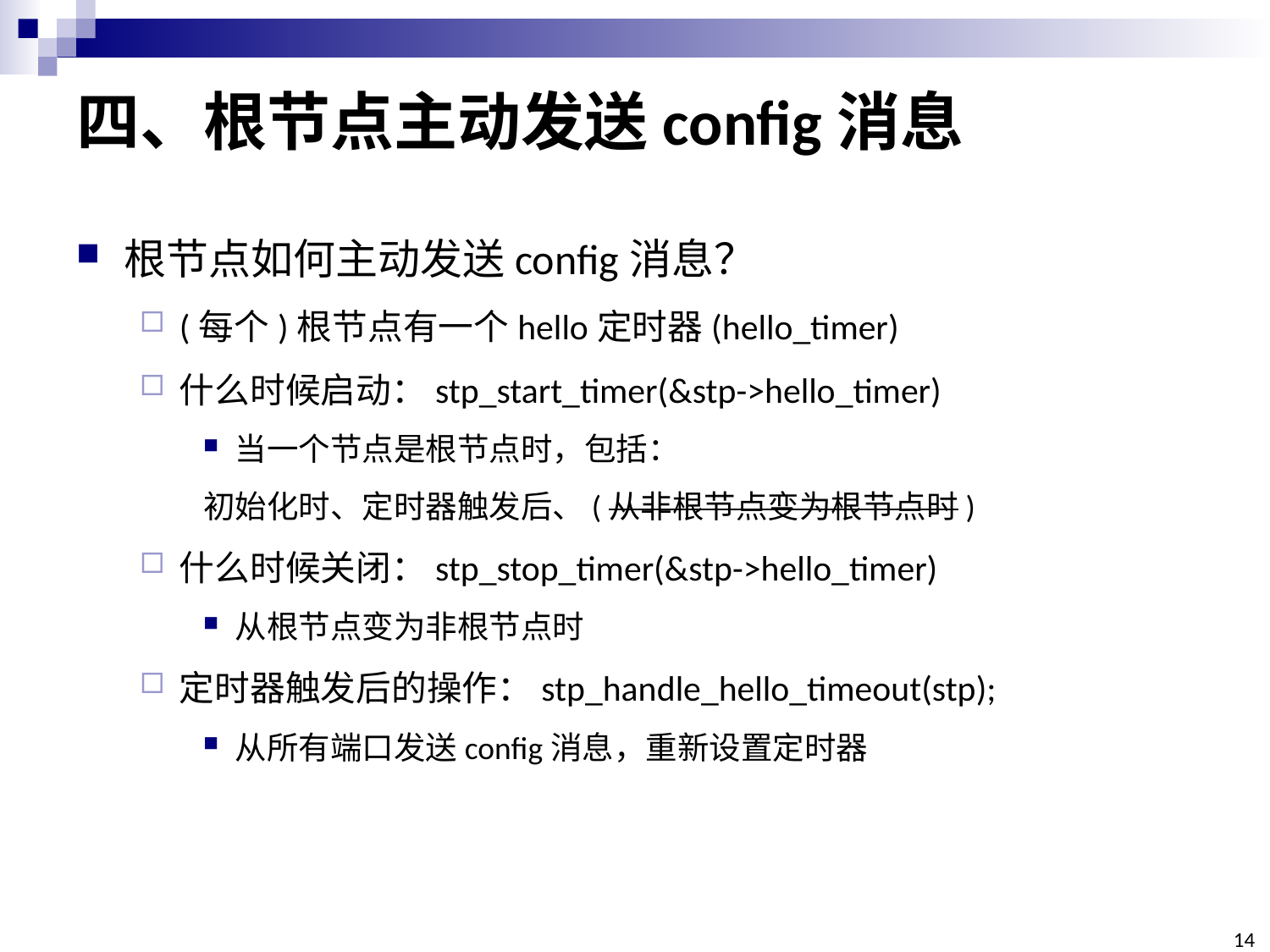

# 四、根节点主动发送config消息
根节点如何主动发送config消息？
(每个)根节点有一个hello定时器(hello_timer)
什么时候启动：stp_start_timer(&stp->hello_timer)
当一个节点是根节点时，包括：
初始化时、定时器触发后、(从非根节点变为根节点时)
什么时候关闭：stp_stop_timer(&stp->hello_timer)
从根节点变为非根节点时
定时器触发后的操作：stp_handle_hello_timeout(stp);
从所有端口发送config消息，重新设置定时器
14